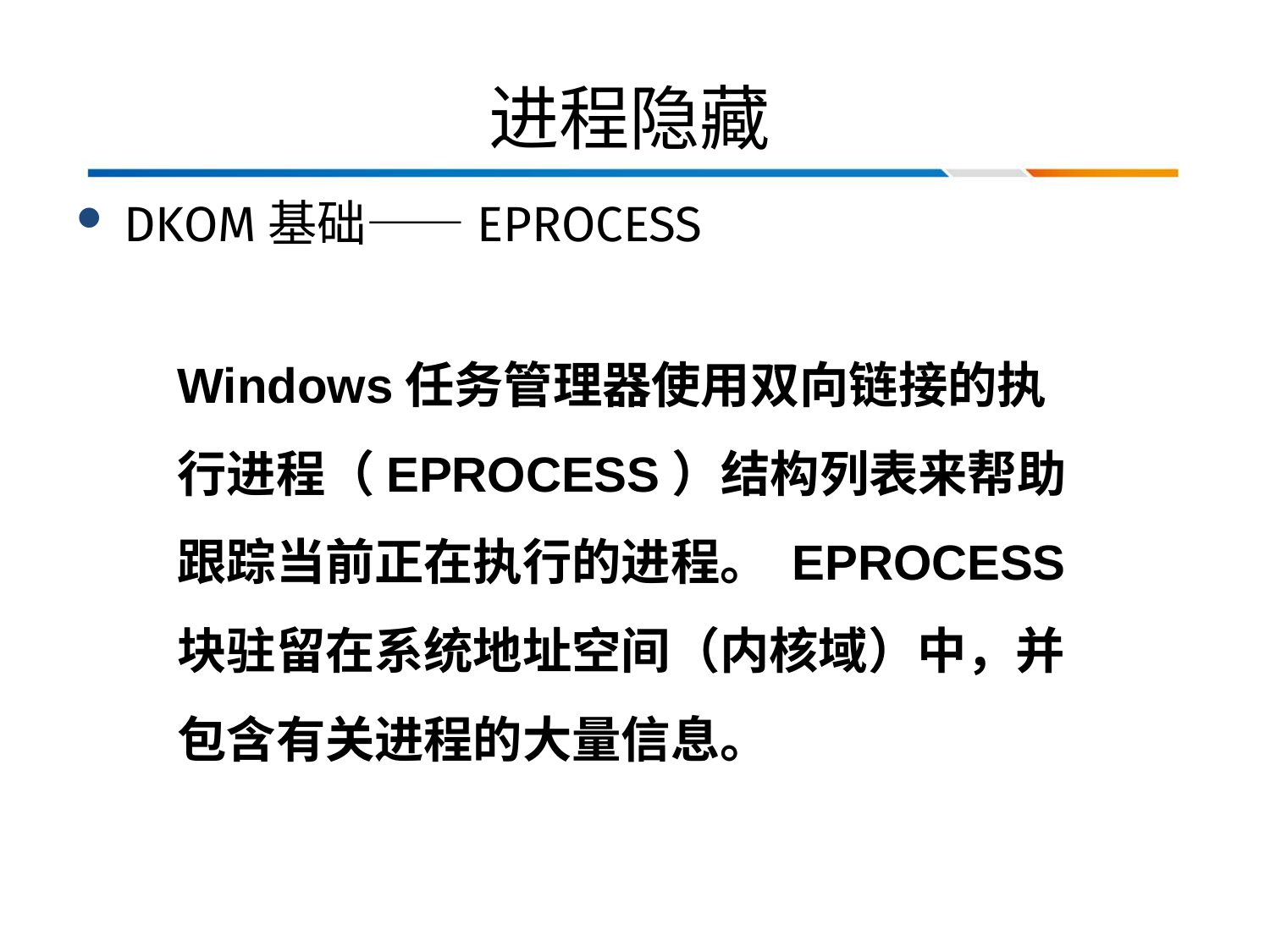

# 进程隐藏
DKOM基础——EPROCESS

Windows任务管理器使用双向链接的执行进程（EPROCESS）结构列表来帮助跟踪当前正在执行的进程。 EPROCESS块驻留在系统地址空间（内核域）中，并包含有关进程的大量信息。